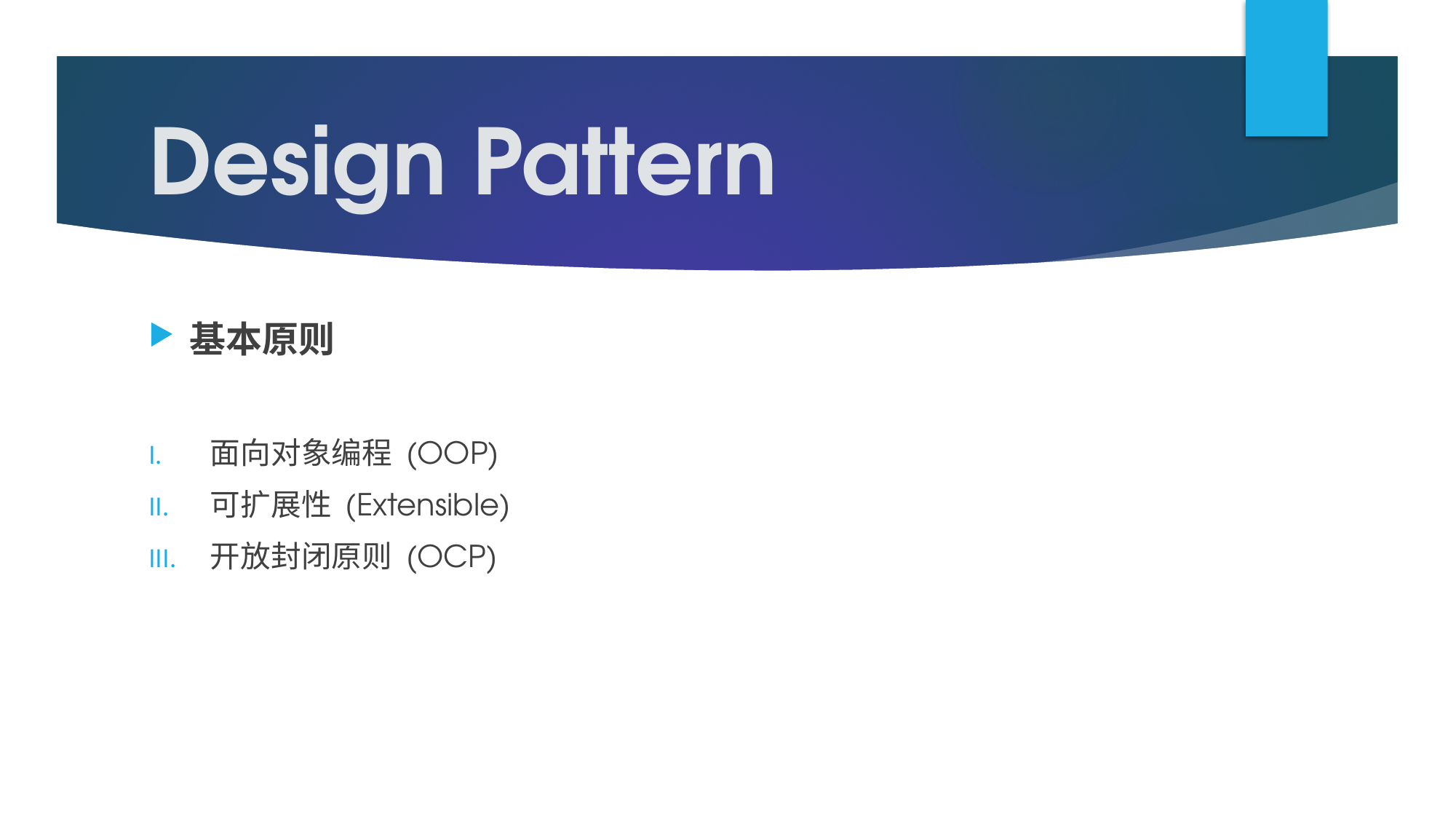

# Design Pattern
基本原则

面向对象编程 (OOP)
可扩展性 (Extensible)
开放封闭原则 (OCP)